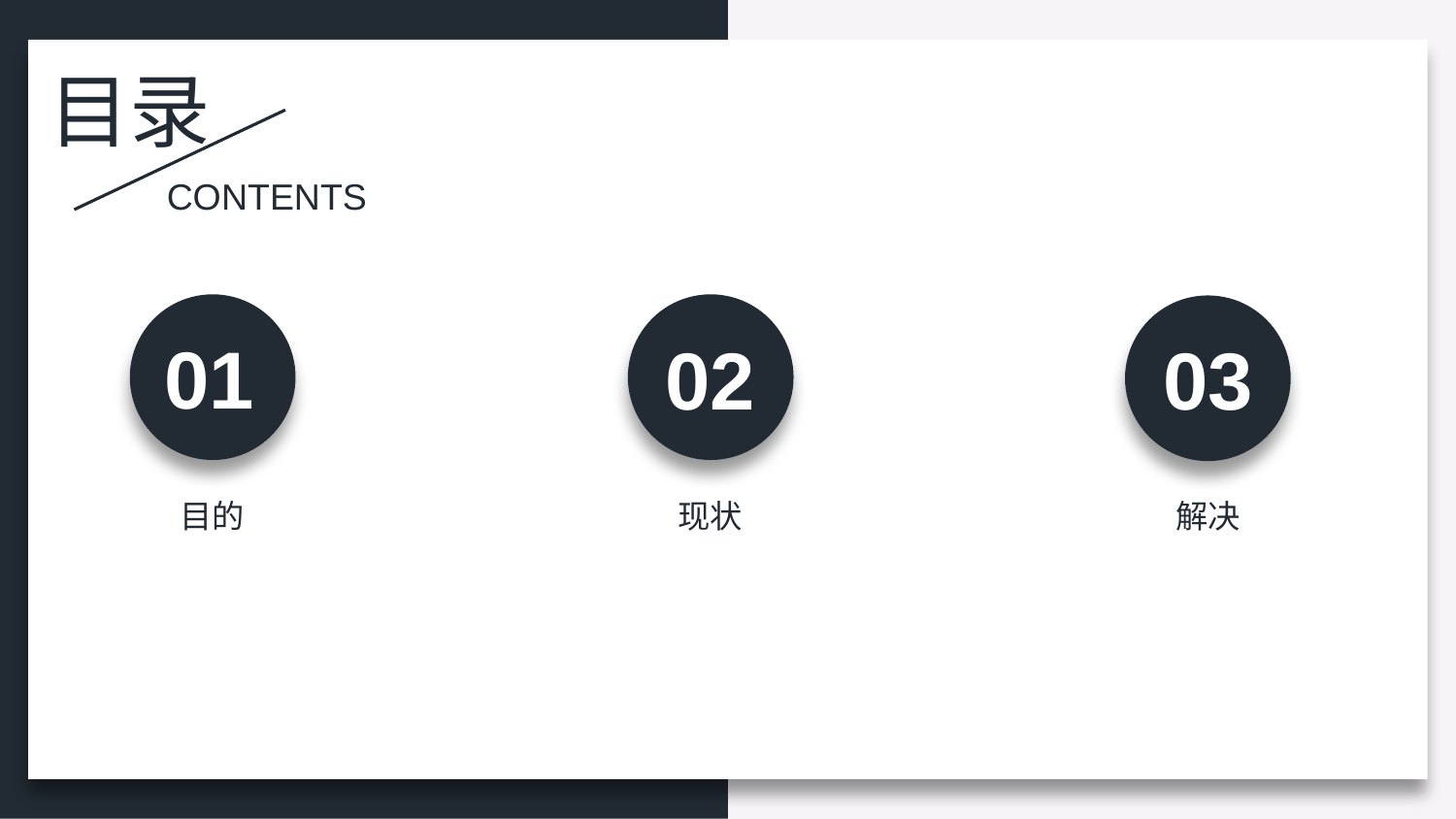

目录
CONTENTS

01
02
03
目的
现状
解决